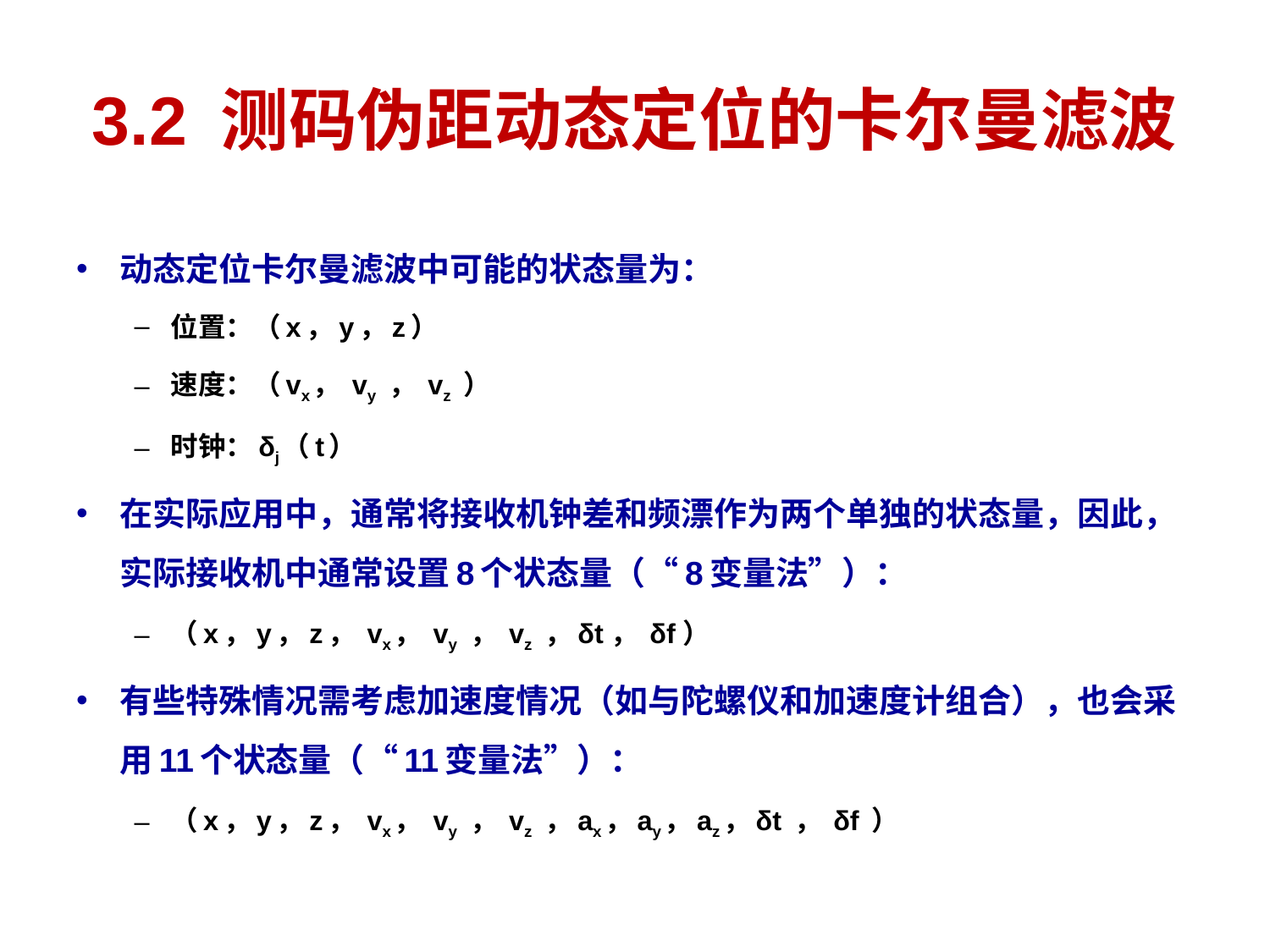

# 3.2 测码伪距动态定位的卡尔曼滤波
动态定位卡尔曼滤波中可能的状态量为：
位置：（x，y，z）
速度：（vx， vy ， vz ）
时钟：δj（t）
在实际应用中，通常将接收机钟差和频漂作为两个单独的状态量，因此，实际接收机中通常设置8个状态量（“8变量法”）：
（x，y，z， vx， vy ， vz ，δt ， δf ）
有些特殊情况需考虑加速度情况（如与陀螺仪和加速度计组合），也会采用11个状态量（“11变量法”）：
（x，y，z， vx， vy ， vz ，ax，ay，az，δt ， δf ）